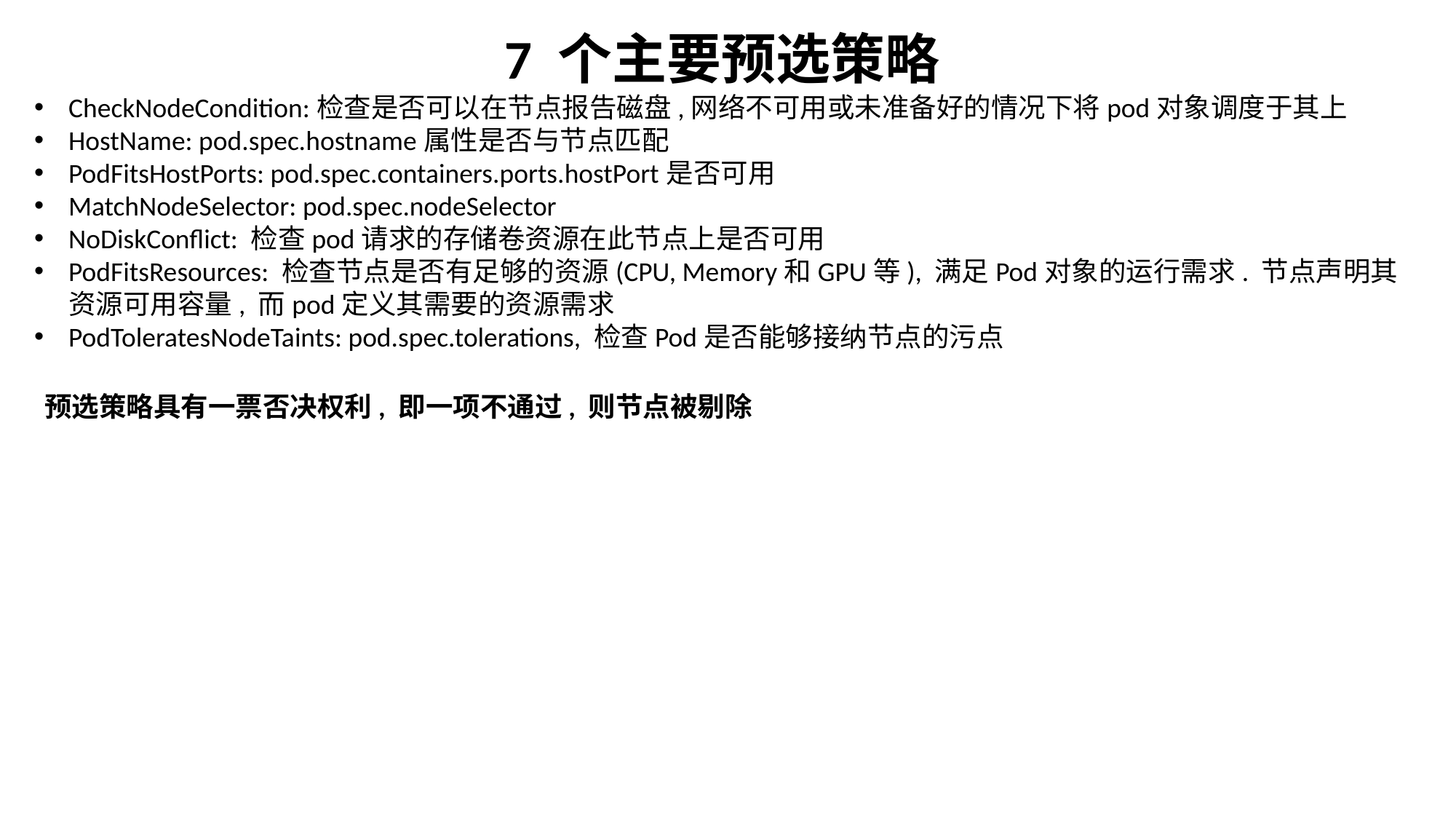

7 个主要预选策略
CheckNodeCondition:检查是否可以在节点报告磁盘,网络不可用或未准备好的情况下将pod对象调度于其上
HostName: pod.spec.hostname属性是否与节点匹配
PodFitsHostPorts: pod.spec.containers.ports.hostPort是否可用
MatchNodeSelector: pod.spec.nodeSelector
NoDiskConflict: 检查pod请求的存储卷资源在此节点上是否可用
PodFitsResources: 检查节点是否有足够的资源(CPU, Memory和GPU等), 满足Pod对象的运行需求. 节点声明其资源可用容量, 而pod定义其需要的资源需求
PodToleratesNodeTaints: pod.spec.tolerations, 检查Pod是否能够接纳节点的污点
预选策略具有一票否决权利, 即一项不通过, 则节点被剔除